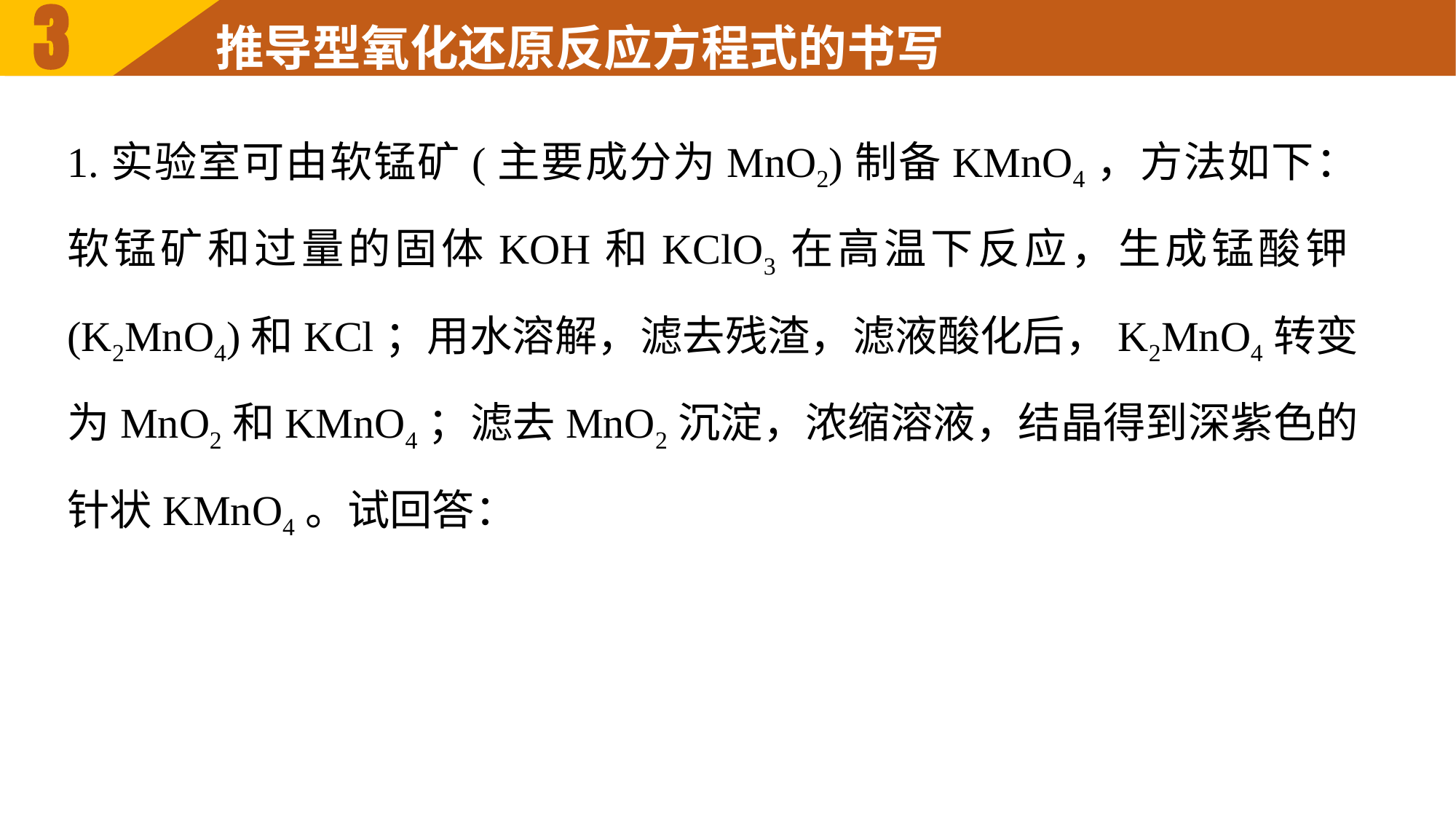

推导型氧化还原反应方程式的书写
1.实验室可由软锰矿(主要成分为MnO2)制备KMnO4，方法如下：软锰矿和过量的固体KOH和KClO3在高温下反应，生成锰酸钾(K2MnO4)和KCl；用水溶解，滤去残渣，滤液酸化后，K2MnO4转变为MnO2和KMnO4；滤去MnO2沉淀，浓缩溶液，结晶得到深紫色的针状KMnO4。试回答：